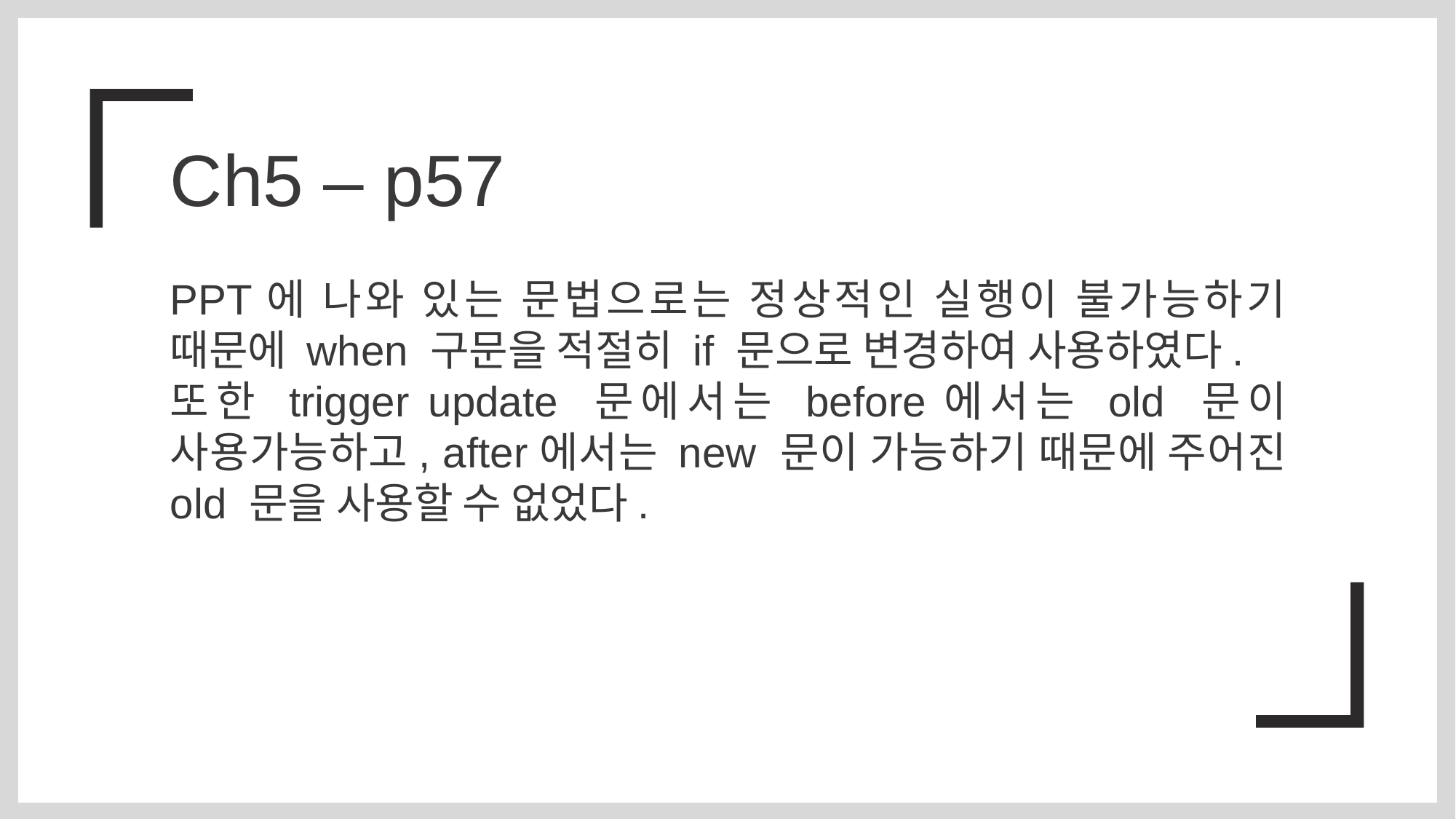

Ch5 – p57
PPT에 나와 있는 문법으로는 정상적인 실행이 불가능하기 때문에 when 구문을 적절히 if 문으로 변경하여 사용하였다.
또한 trigger update 문에서는 before에서는 old 문이 사용가능하고, after에서는 new 문이 가능하기 때문에 주어진 old 문을 사용할 수 없었다.